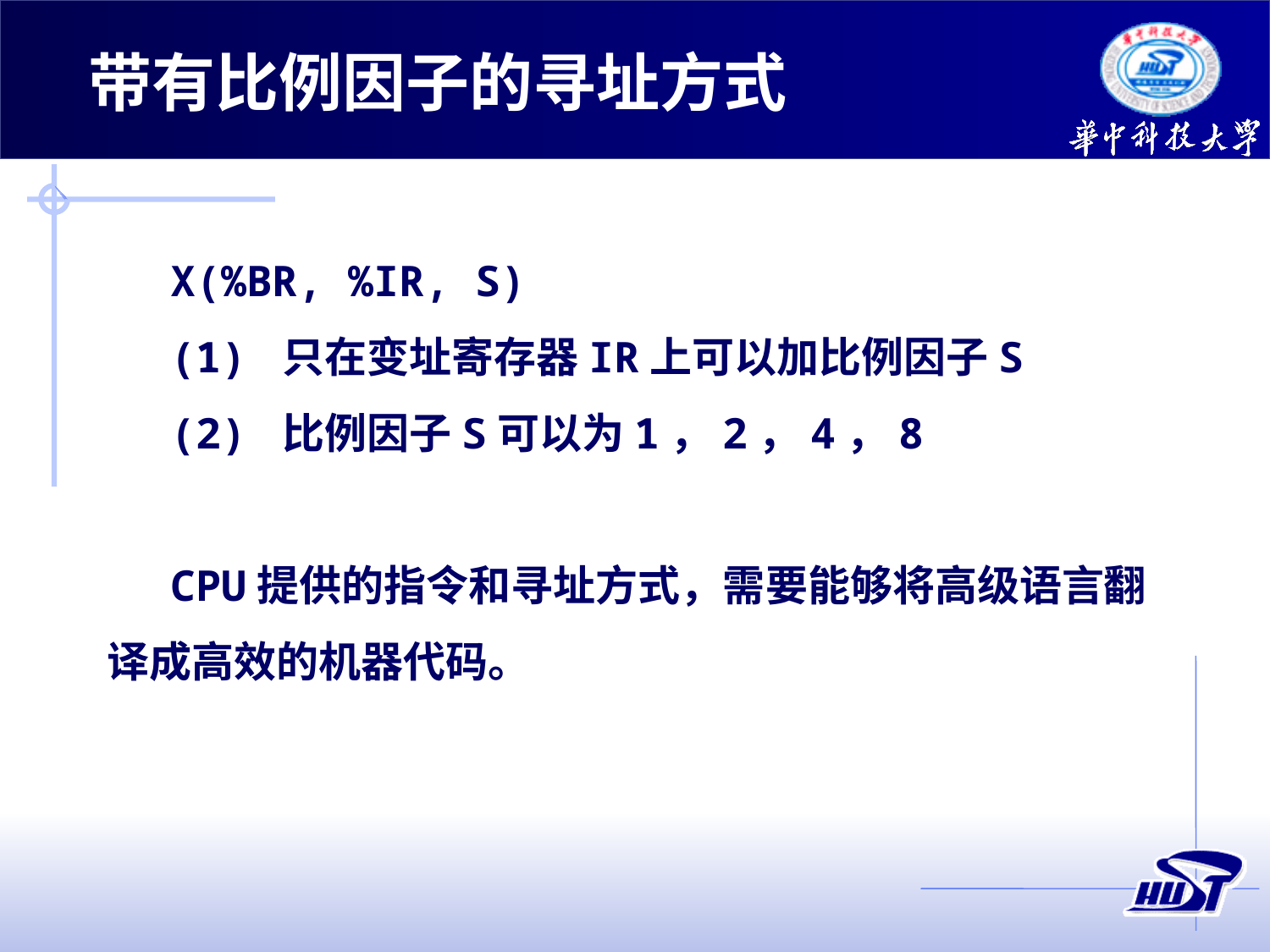

带有比例因子的寻址方式
X(%BR, %IR, S)
(1) 只在变址寄存器IR上可以加比例因子S
(2) 比例因子S可以为1，2，4，8

CPU提供的指令和寻址方式，需要能够将高级语言翻译成高效的机器代码。